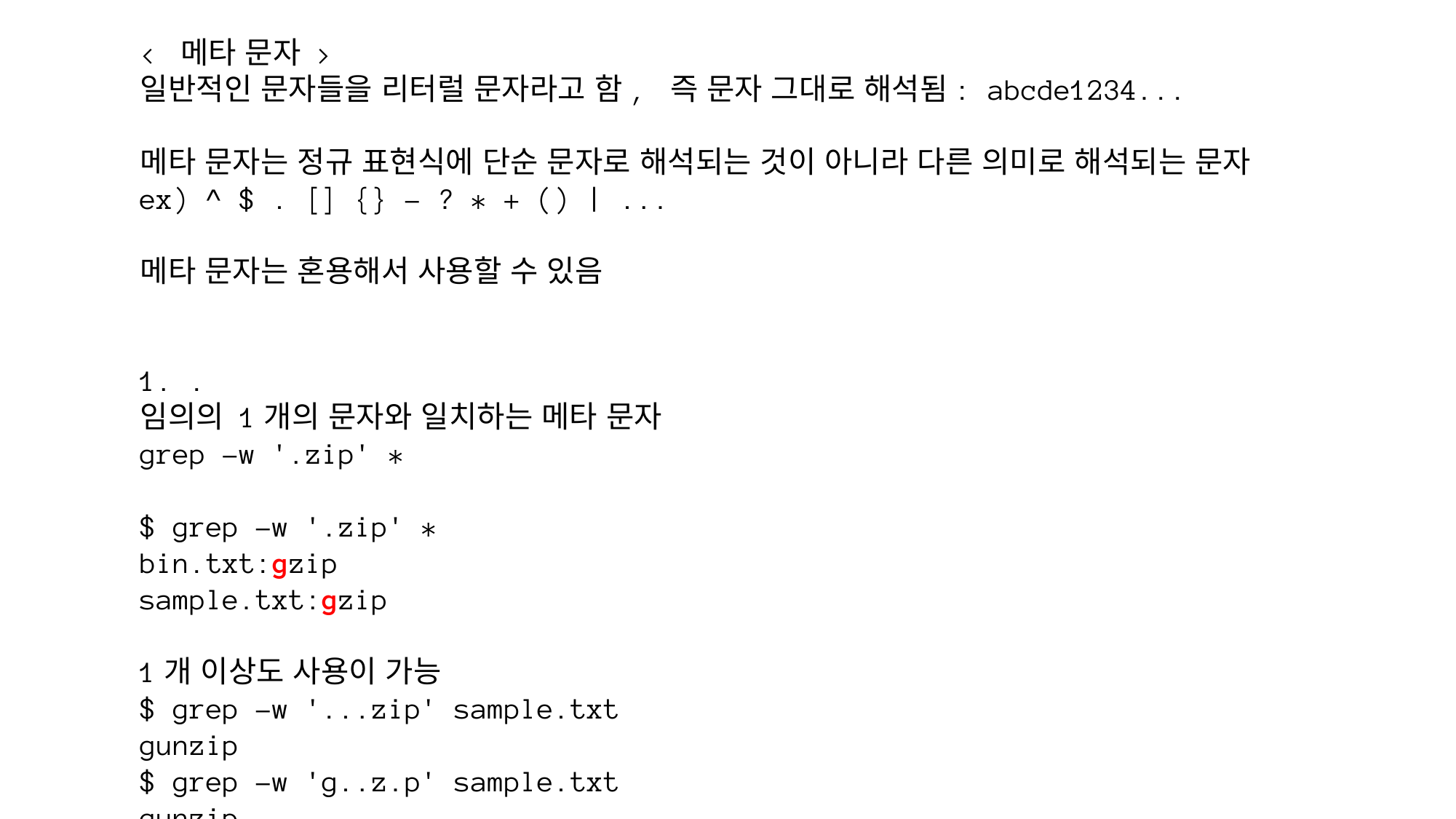

< 메타 문자 >
일반적인 문자들을 리터럴 문자라고 함, 즉 문자 그대로 해석됨: abcde1234...

메타 문자는 정규 표현식에 단순 문자로 해석되는 것이 아니라 다른 의미로 해석되는 문자
ex) ^ $ . [] {} - ? * + () | ...

메타 문자는 혼용해서 사용할 수 있음

1. .
임의의 1개의 문자와 일치하는 메타 문자
grep -w '.zip' *

$ grep -w '.zip' *
bin.txt:gzip
sample.txt:gzip

1개 이상도 사용이 가능
$ grep -w '...zip' sample.txt
gunzip
$ grep -w 'g..z.p' sample.txt
gunzip